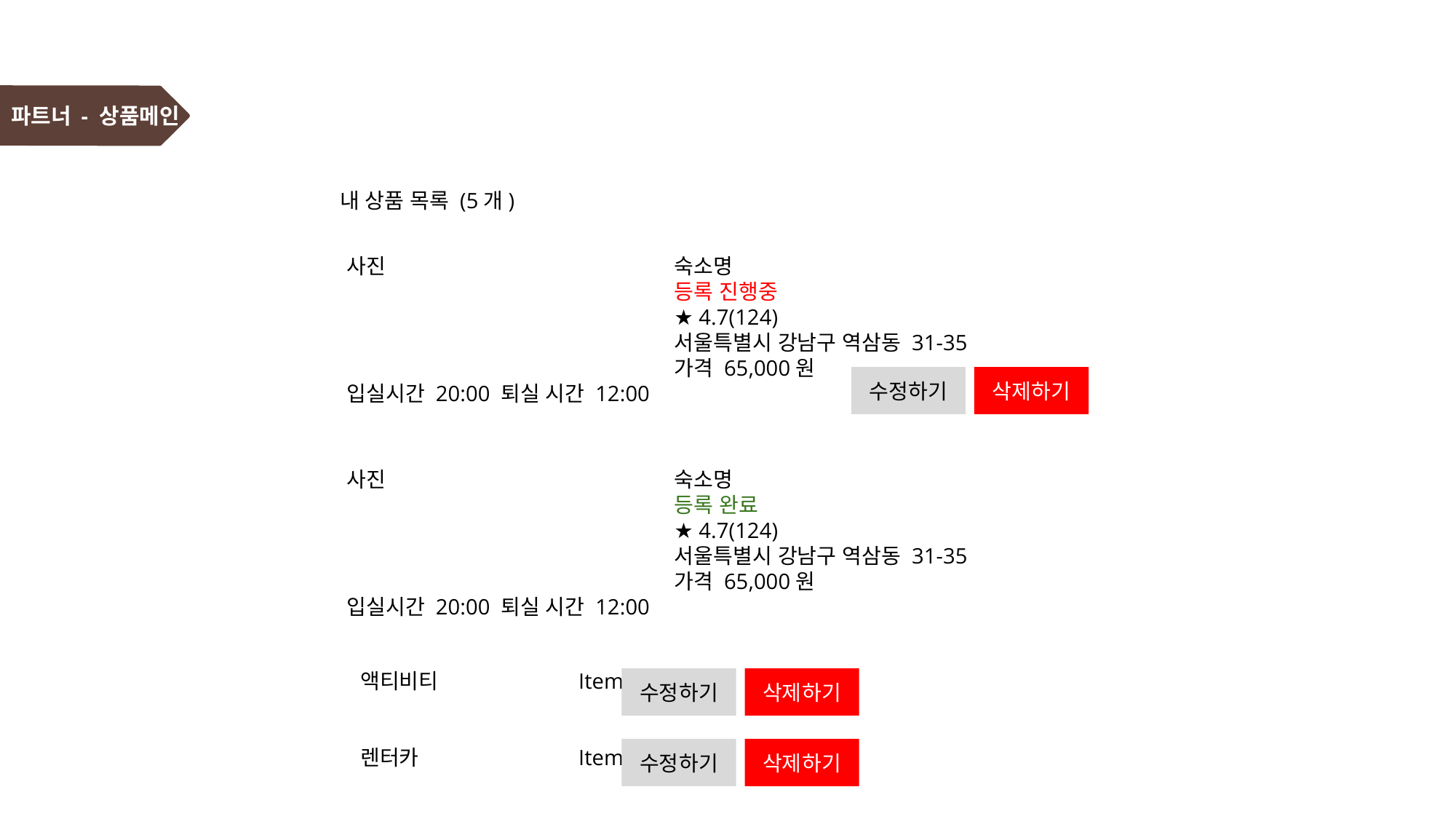

# 파트너 - 상품메인
내 상품 목록 (5개)
사진			숙소명							등록 진행중
			★ 4.7(124)
			서울특별시 강남구 역삼동 31-35
			가격 65,000원			입실시간 20:00 퇴실 시간 12:00
수정하기
삭제하기
사진			숙소명							등록 완료
			★ 4.7(124)
			서울특별시 강남구 역삼동 31-35
			가격 65,000원			입실시간 20:00 퇴실 시간 12:00
액티비티		Item1

렌터카		Item1

수정하기
삭제하기
수정하기
삭제하기